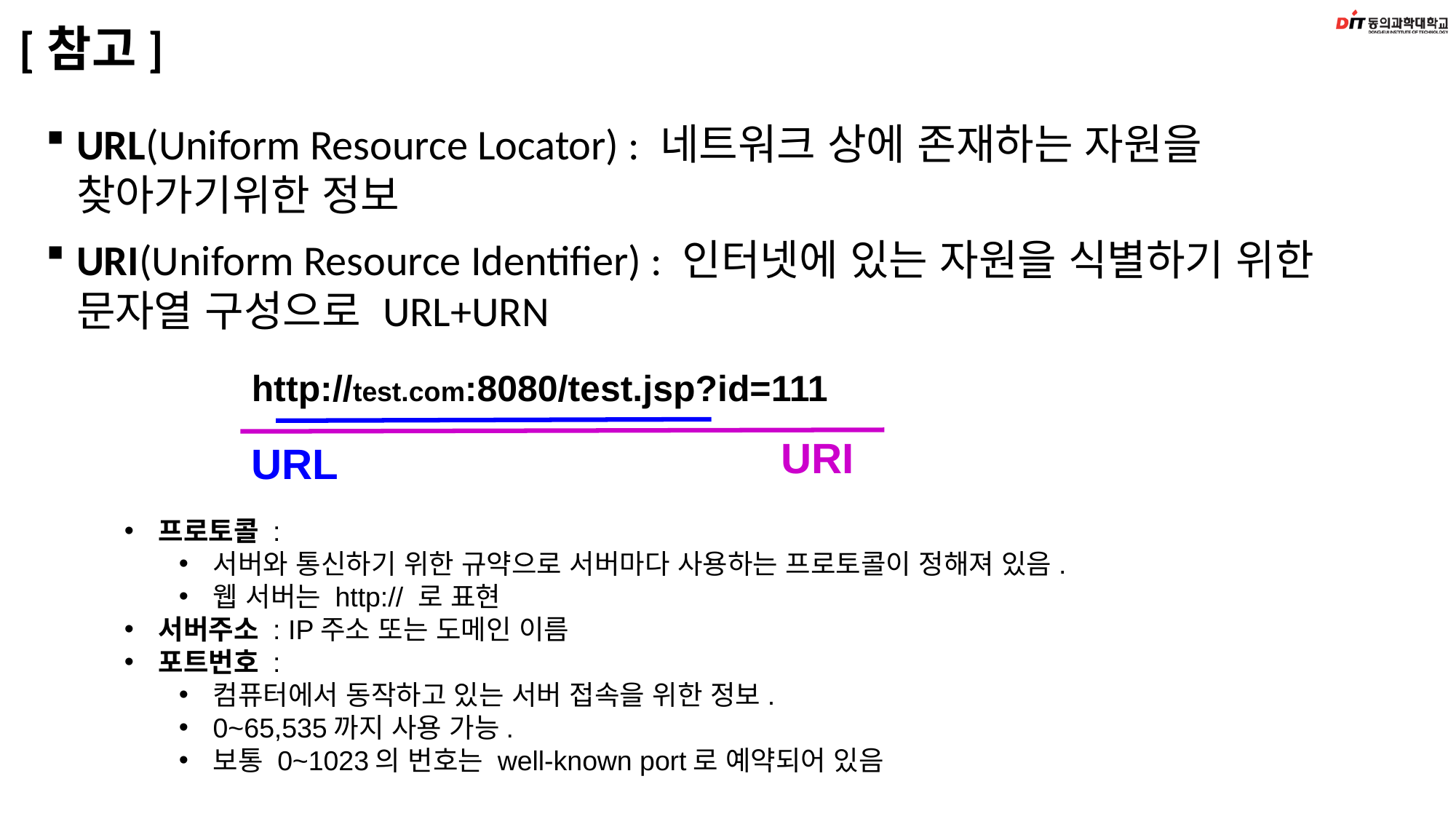

# [참고]
URL(Uniform Resource Locator) : 네트워크 상에 존재하는 자원을 찾아가기위한 정보
URI(Uniform Resource Identifier) : 인터넷에 있는 자원을 식별하기 위한 문자열 구성으로 URL+URN
http://test.com:8080/test.jsp?id=111
URI
URL
프로토콜 :
서버와 통신하기 위한 규약으로 서버마다 사용하는 프로토콜이 정해져 있음.
웹 서버는 http:// 로 표현
서버주소 : IP주소 또는 도메인 이름
포트번호 :
컴퓨터에서 동작하고 있는 서버 접속을 위한 정보.
0~65,535까지 사용 가능.
보통 0~1023의 번호는 well-known port로 예약되어 있음